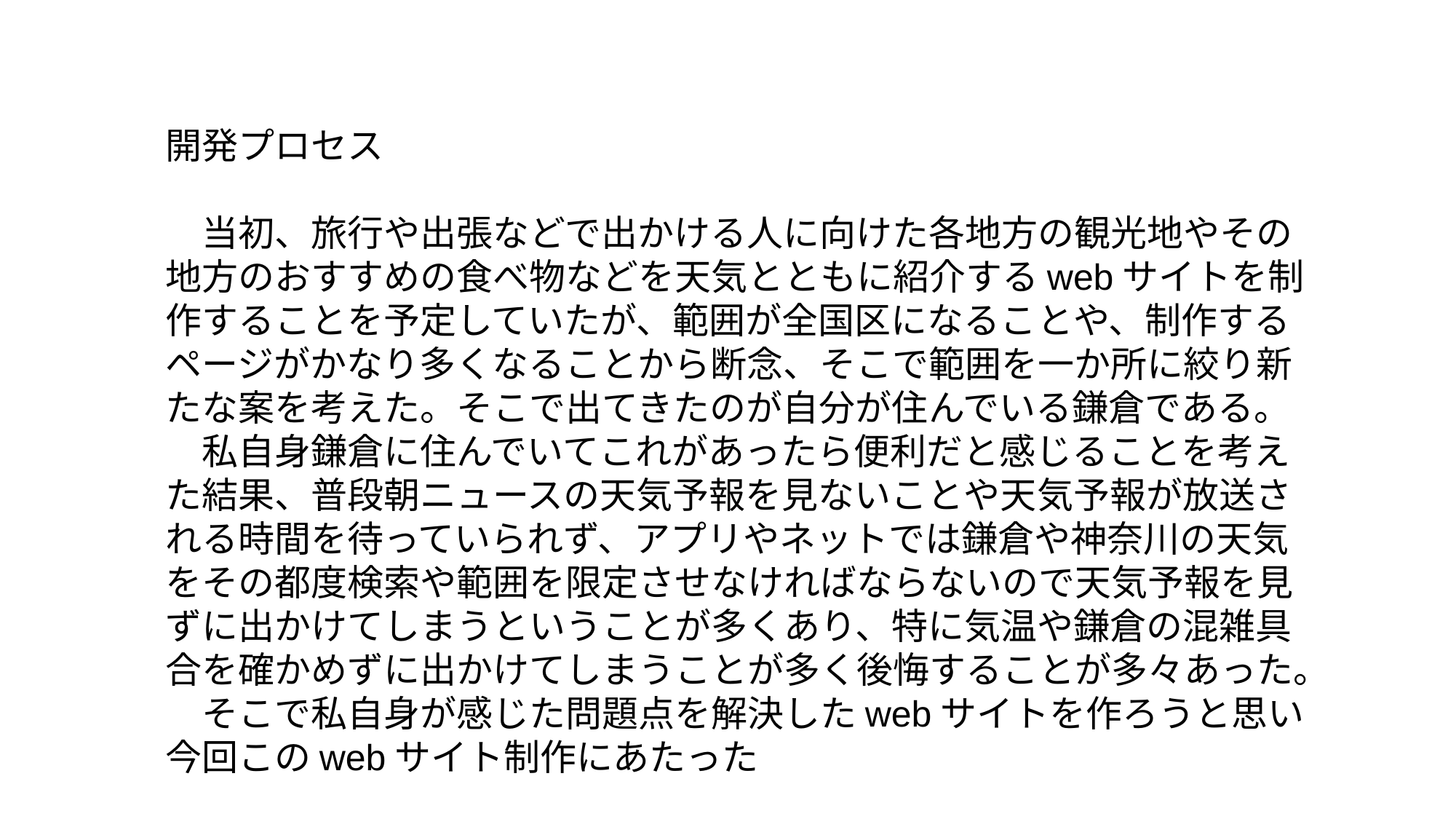

開発プロセス

　当初、旅行や出張などで出かける人に向けた各地方の観光地やその地方のおすすめの食べ物などを天気とともに紹介するwebサイトを制作することを予定していたが、範囲が全国区になることや、制作するページがかなり多くなることから断念、そこで範囲を一か所に絞り新たな案を考えた。そこで出てきたのが自分が住んでいる鎌倉である。
　私自身鎌倉に住んでいてこれがあったら便利だと感じることを考えた結果、普段朝ニュースの天気予報を見ないことや天気予報が放送される時間を待っていられず、アプリやネットでは鎌倉や神奈川の天気をその都度検索や範囲を限定させなければならないので天気予報を見ずに出かけてしまうということが多くあり、特に気温や鎌倉の混雑具合を確かめずに出かけてしまうことが多く後悔することが多々あった。
　そこで私自身が感じた問題点を解決したwebサイトを作ろうと思い今回このwebサイト制作にあたった